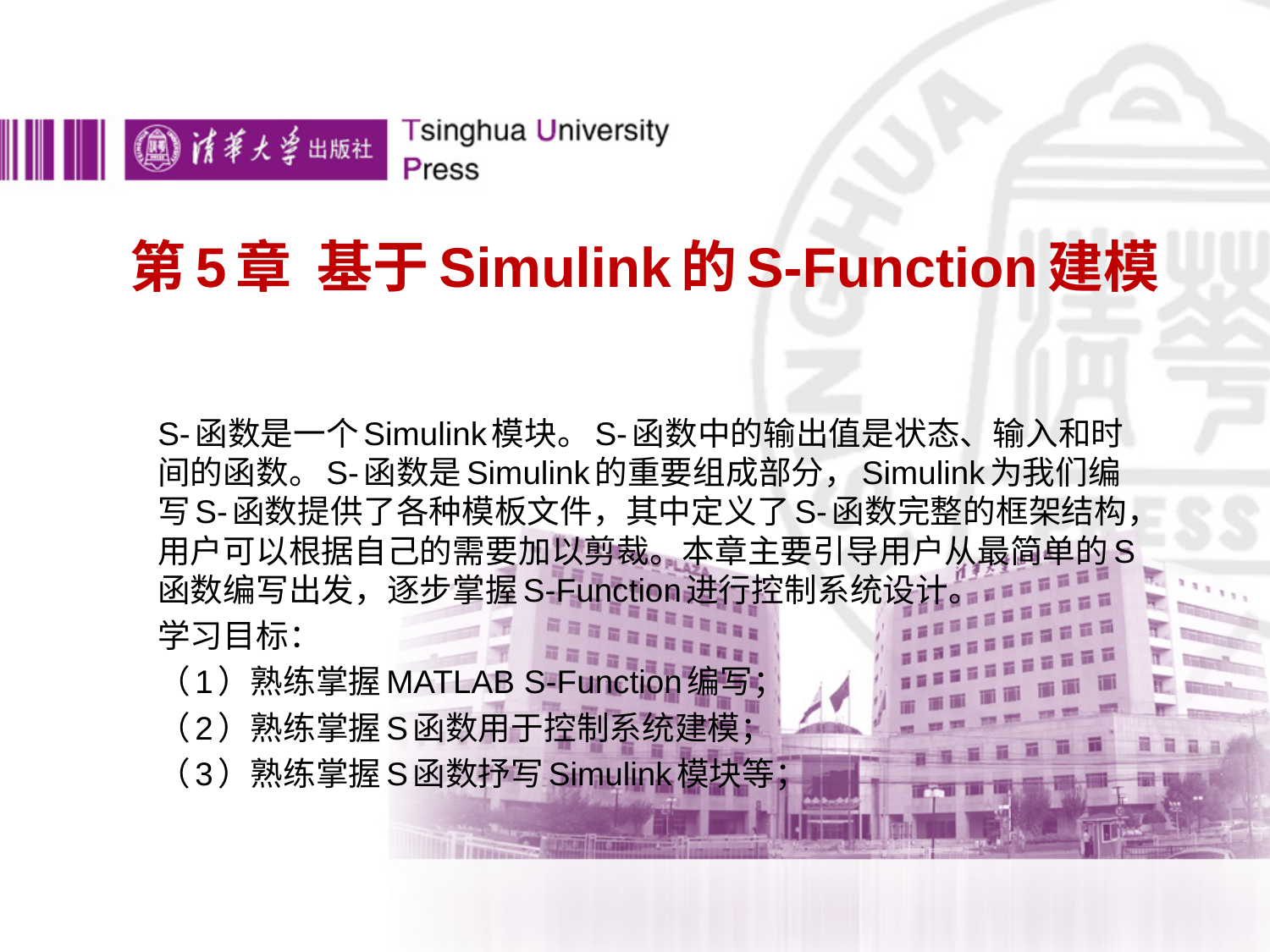

# 第5章  基于Simulink的S-Function建模
S-函数是一个Simulink模块。S-函数中的输出值是状态、输入和时间的函数。S-函数是Simulink的重要组成部分，Simulink为我们编写S-函数提供了各种模板文件，其中定义了S-函数完整的框架结构，用户可以根据自己的需要加以剪裁。本章主要引导用户从最简单的S函数编写出发，逐步掌握S-Function进行控制系统设计。
学习目标：
（1）熟练掌握MATLAB S-Function编写；
（2）熟练掌握S函数用于控制系统建模；
（3）熟练掌握S函数抒写Simulink模块等；